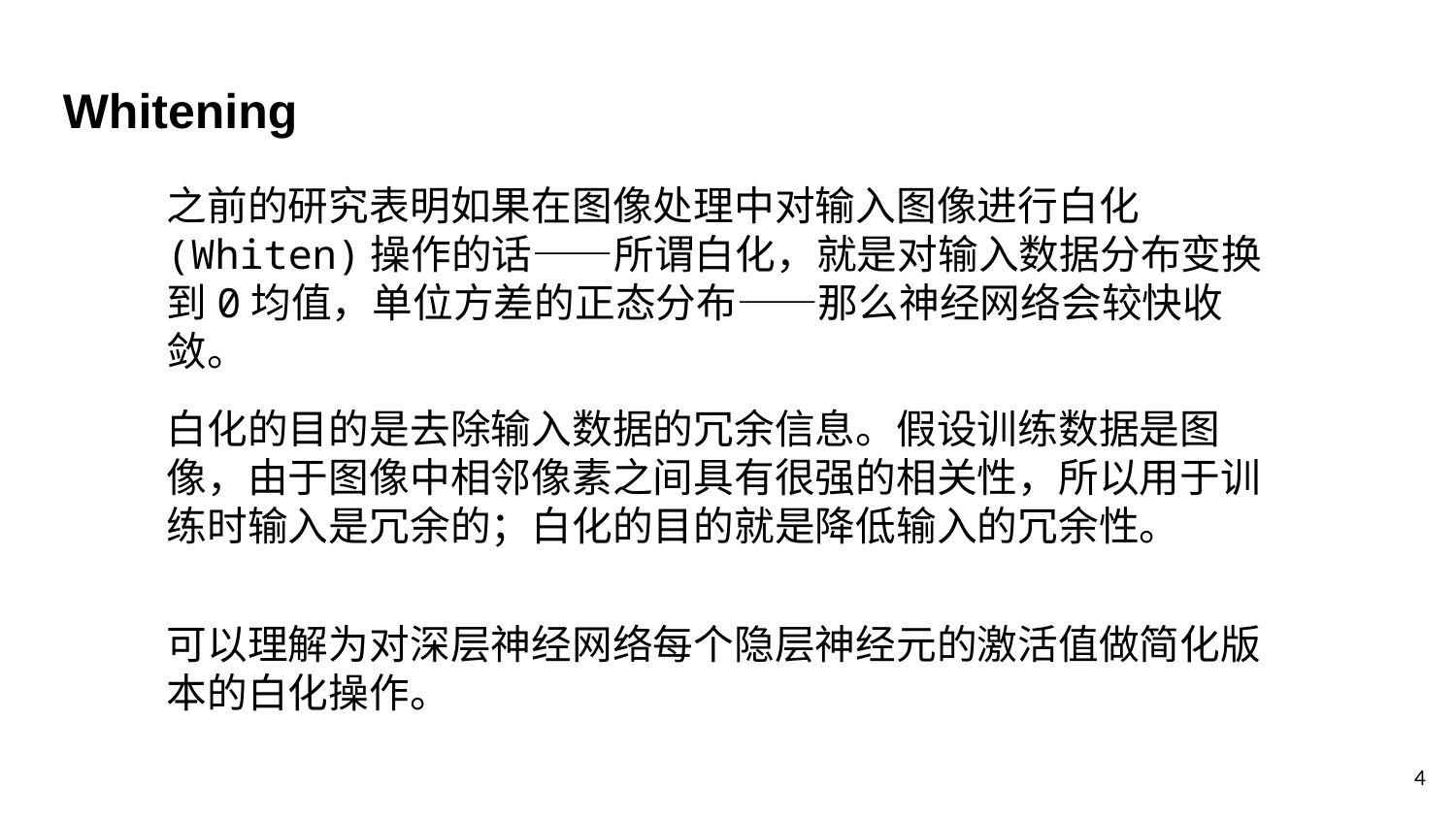

# Whitening
之前的研究表明如果在图像处理中对输入图像进行白化(Whiten)操作的话——所谓白化，就是对输入数据分布变换到0均值，单位方差的正态分布——那么神经网络会较快收敛。
白化的目的是去除输入数据的冗余信息。假设训练数据是图像，由于图像中相邻像素之间具有很强的相关性，所以用于训练时输入是冗余的；白化的目的就是降低输入的冗余性。
可以理解为对深层神经网络每个隐层神经元的激活值做简化版本的白化操作。
4